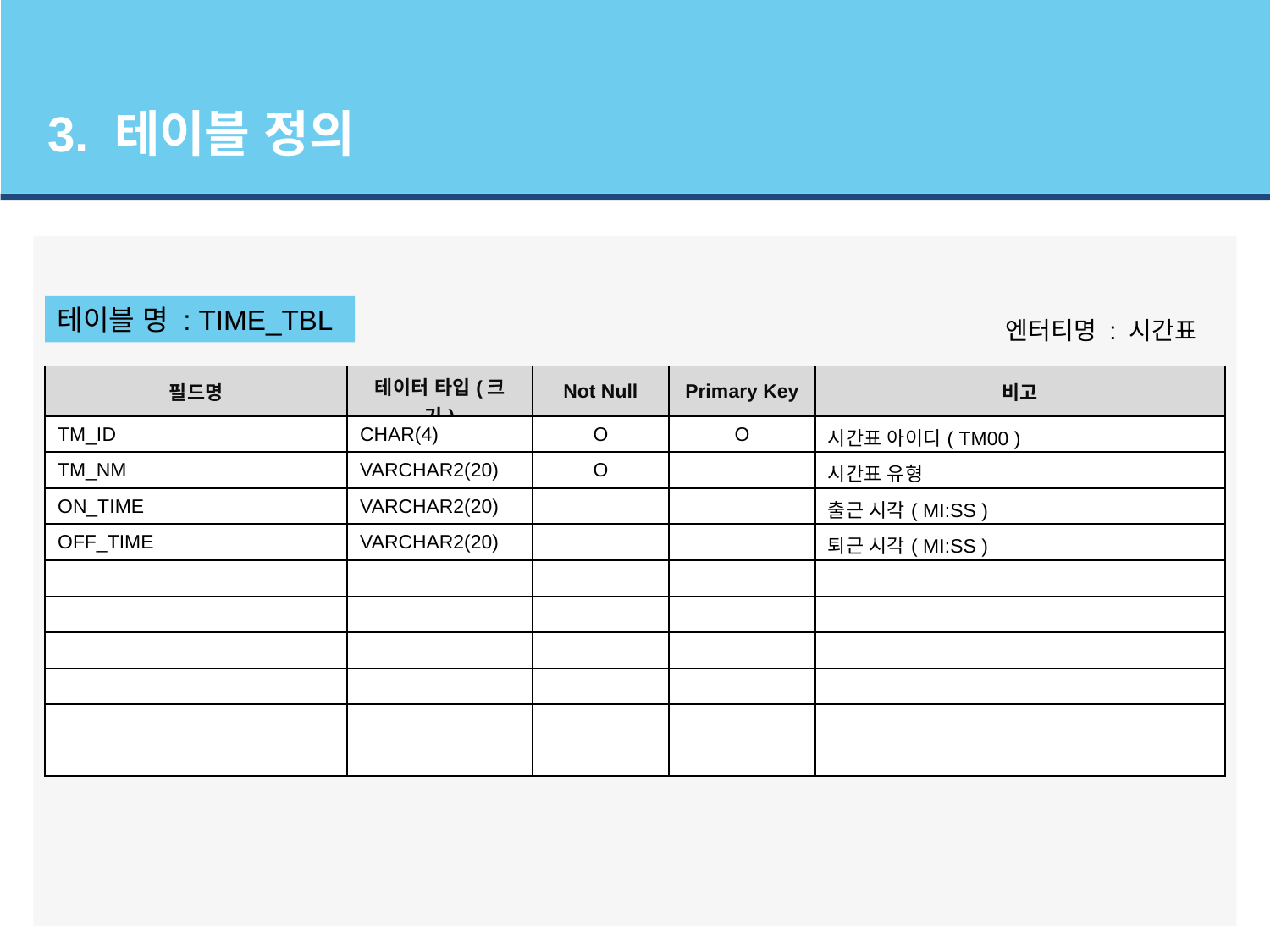

3. 테이블 정의

테이블 명 : TIME_TBL
엔터티명 : 시간표
| 필드명 | 테이터 타입(크기) | Not Null | Primary Key | 비고 |
| --- | --- | --- | --- | --- |
| TM\_ID | CHAR(4) | O | O | 시간표 아이디( TM00 ) |
| TM\_NM | VARCHAR2(20) | O |  | 시간표 유형 |
| ON\_TIME | VARCHAR2(20) |  |  | 출근 시각( MI:SS ) |
| OFF\_TIME | VARCHAR2(20) |  |  | 퇴근 시각( MI:SS ) |
|  |  |  |  |  |
|  |  |  |  |  |
|  |  |  |  |  |
|  |  |  |  |  |
|  |  |  |  |  |
|  |  |  |  |  |